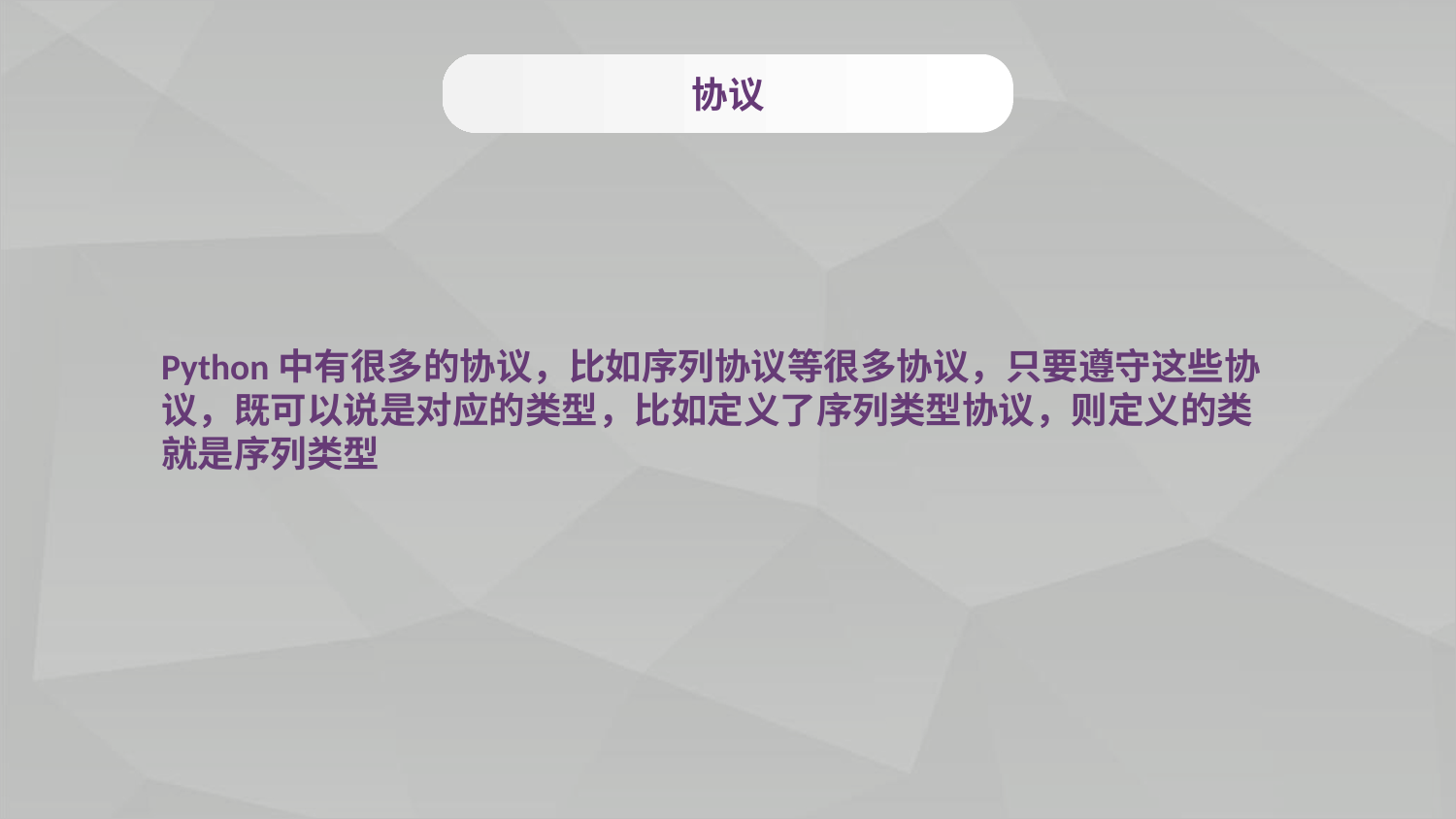

协议
Python中有很多的协议，比如序列协议等很多协议，只要遵守这些协议，既可以说是对应的类型，比如定义了序列类型协议，则定义的类就是序列类型